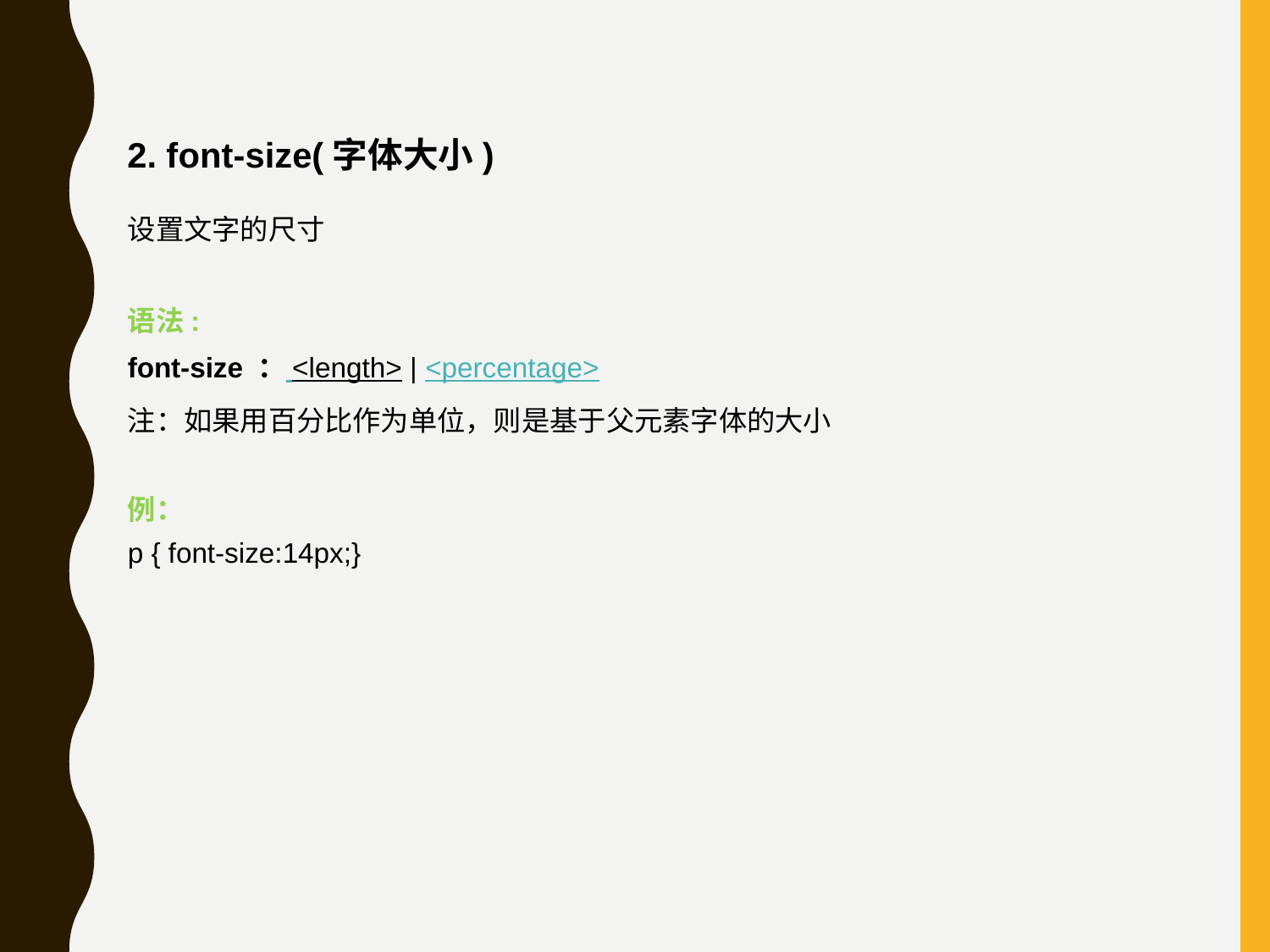

2. font-size(字体大小)
设置文字的尺寸

语法:
font-size ： <length> | <percentage>
注：如果用百分比作为单位，则是基于父元素字体的大小

例：
p { font-size:14px;}